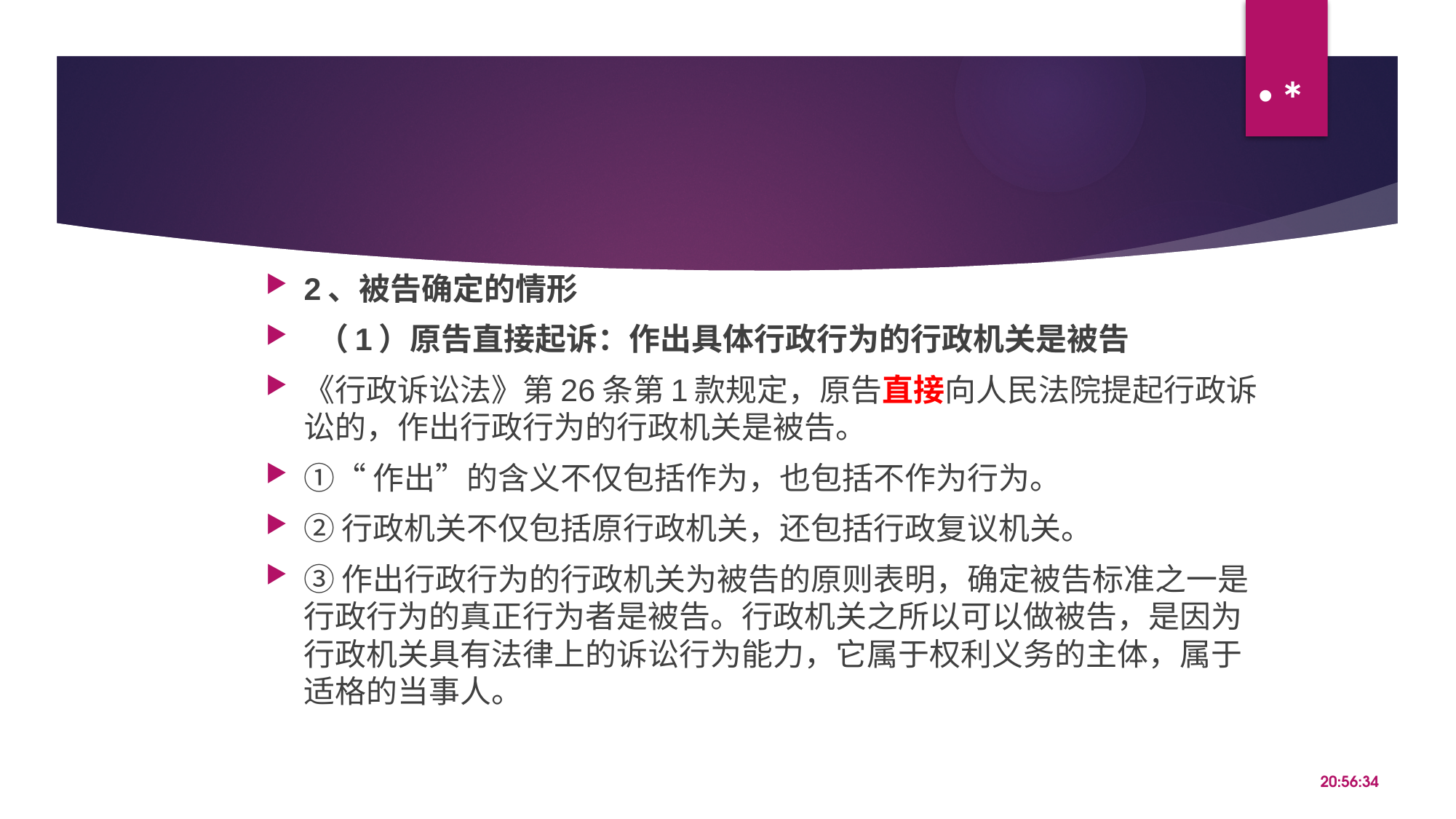

*
#
2、被告确定的情形
 （1）原告直接起诉：作出具体行政行为的行政机关是被告
《行政诉讼法》第26条第1款规定，原告直接向人民法院提起行政诉讼的，作出行政行为的行政机关是被告。
①“作出”的含义不仅包括作为，也包括不作为行为。
②行政机关不仅包括原行政机关，还包括行政复议机关。
③作出行政行为的行政机关为被告的原则表明，确定被告标准之一是行政行为的真正行为者是被告。行政机关之所以可以做被告，是因为行政机关具有法律上的诉讼行为能力，它属于权利义务的主体，属于适格的当事人。

20:56:34